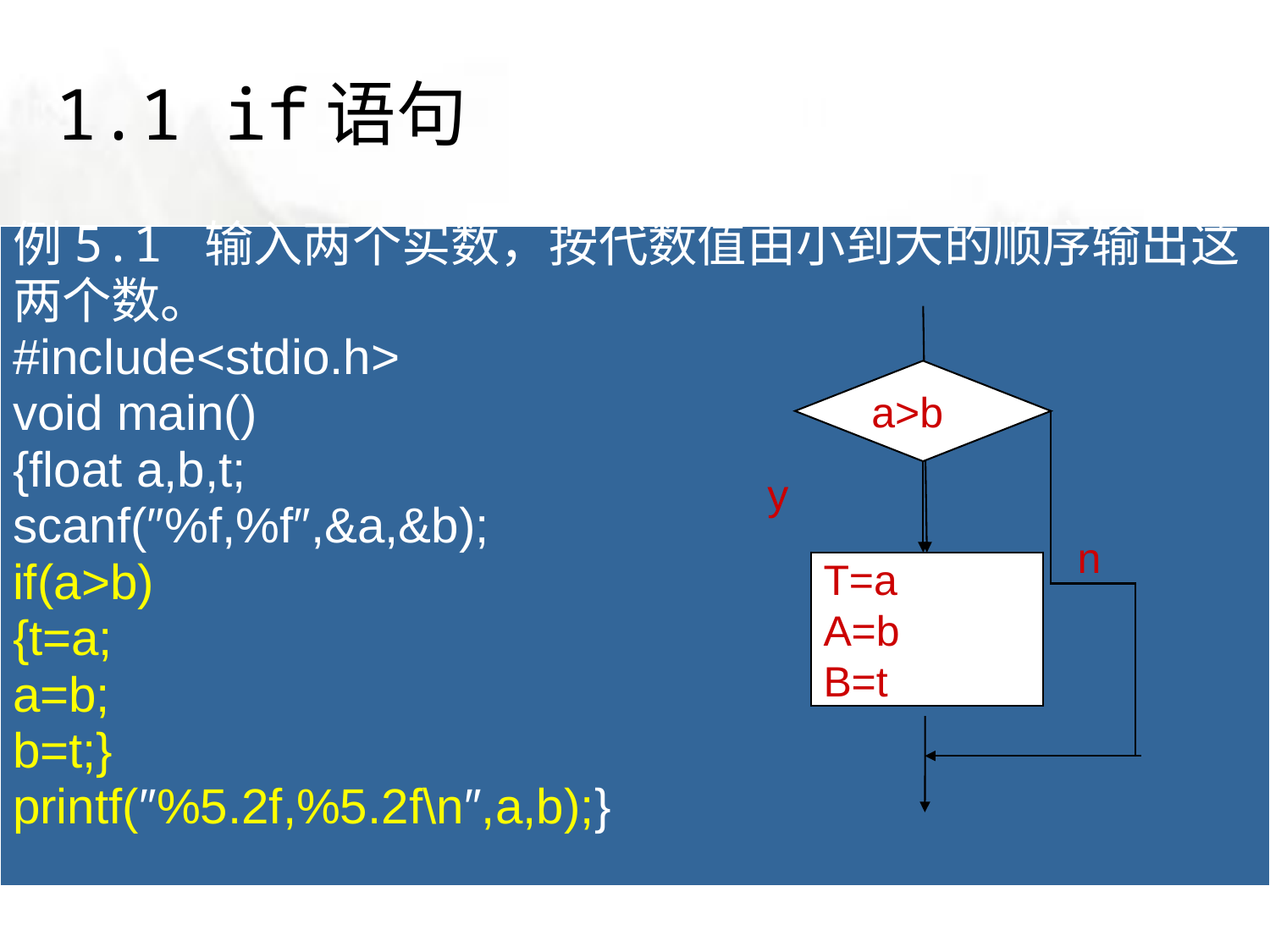

# 1.1 if语句
例5.1 输入两个实数，按代数值由小到大的顺序输出这两个数。
#include<stdio.h>
void main()
{float a,b,t;
scanf(″%f,%f″,&a,&b);
if(a>b)
{t=a;
a=b;
b=t;}
printf(″%5.2f,%5.2f\n″,a,b);}
a>b
T=a
A=b
B=t
n
y